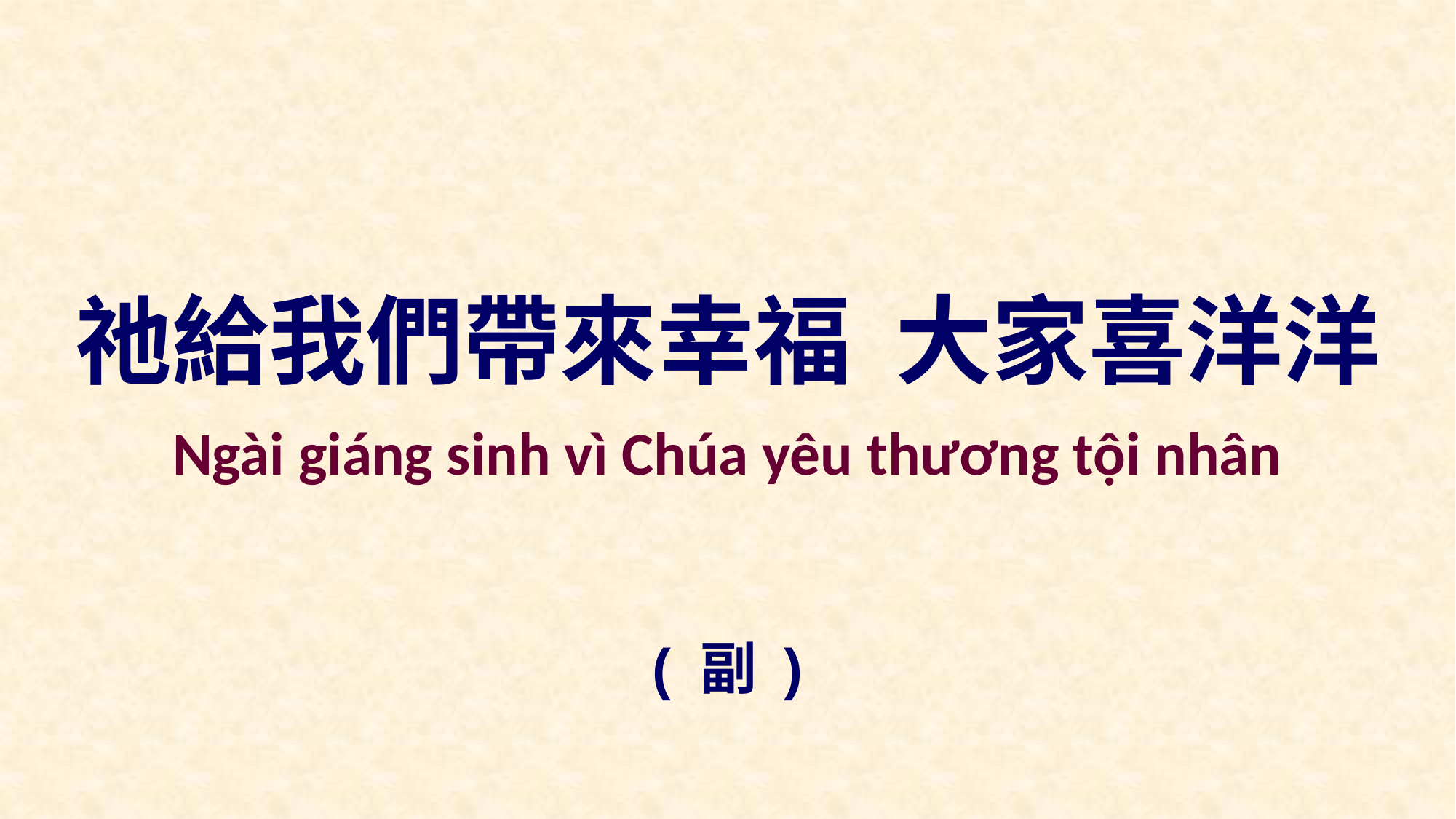

祂給我們帶來幸福  大家喜洋洋
Ngài giáng sinh vì Chúa yêu thương tội nhân
( 副 )